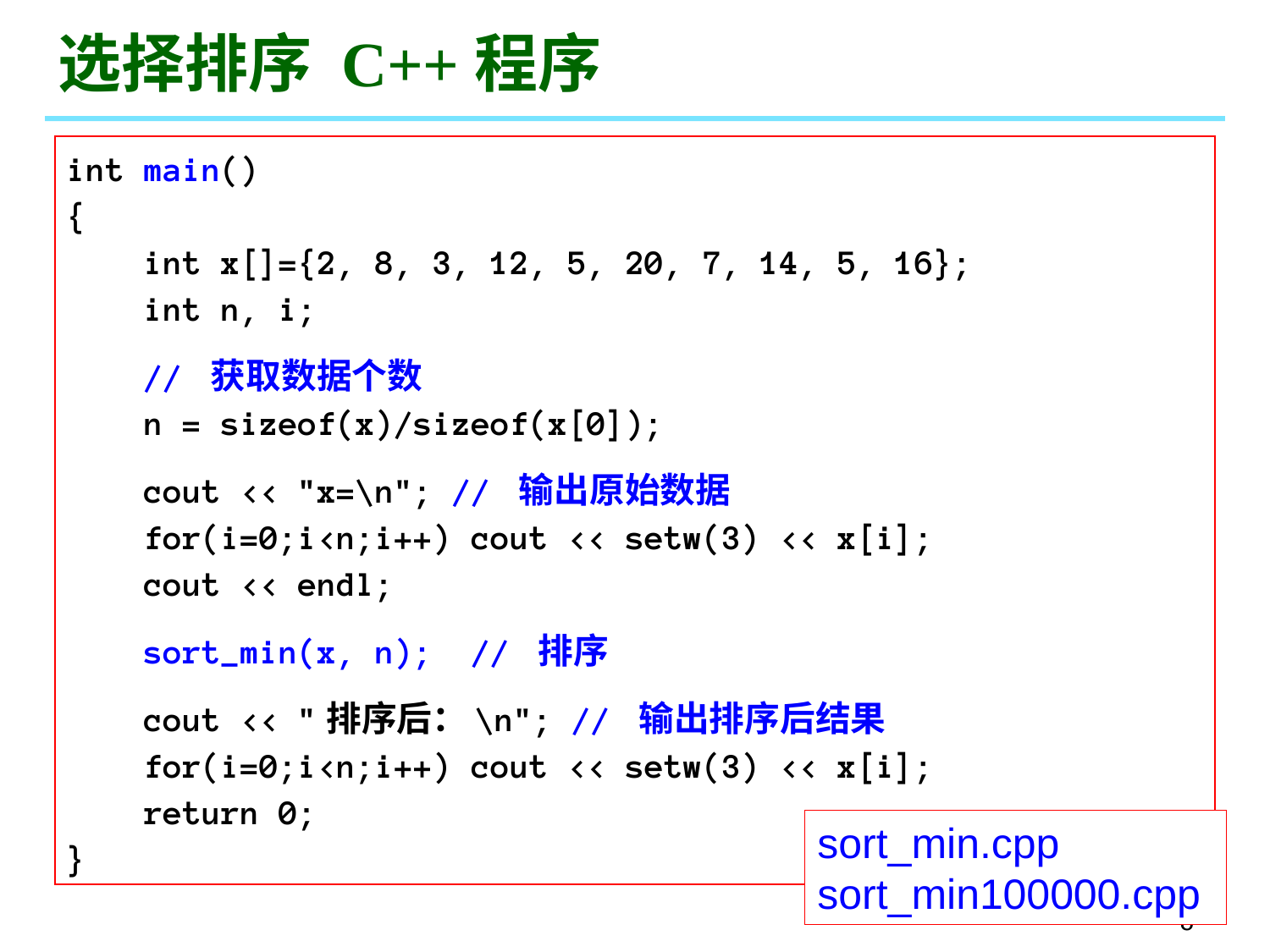

# 选择排序 C++程序
int main()
{
    int x[]={2, 8, 3, 12, 5, 20, 7, 14, 5, 16};
    int n, i;
    // 获取数据个数
    n = sizeof(x)/sizeof(x[0]);
    cout << "x=\n"; // 输出原始数据
    for(i=0;i<n;i++) cout << setw(3) << x[i];
    cout << endl;
    sort_min(x, n);  // 排序
    cout << "排序后：\n"; // 输出排序后结果
    for(i=0;i<n;i++) cout << setw(3) << x[i];
    return 0;
}
sort_min.cpp
sort_min100000.cpp
8